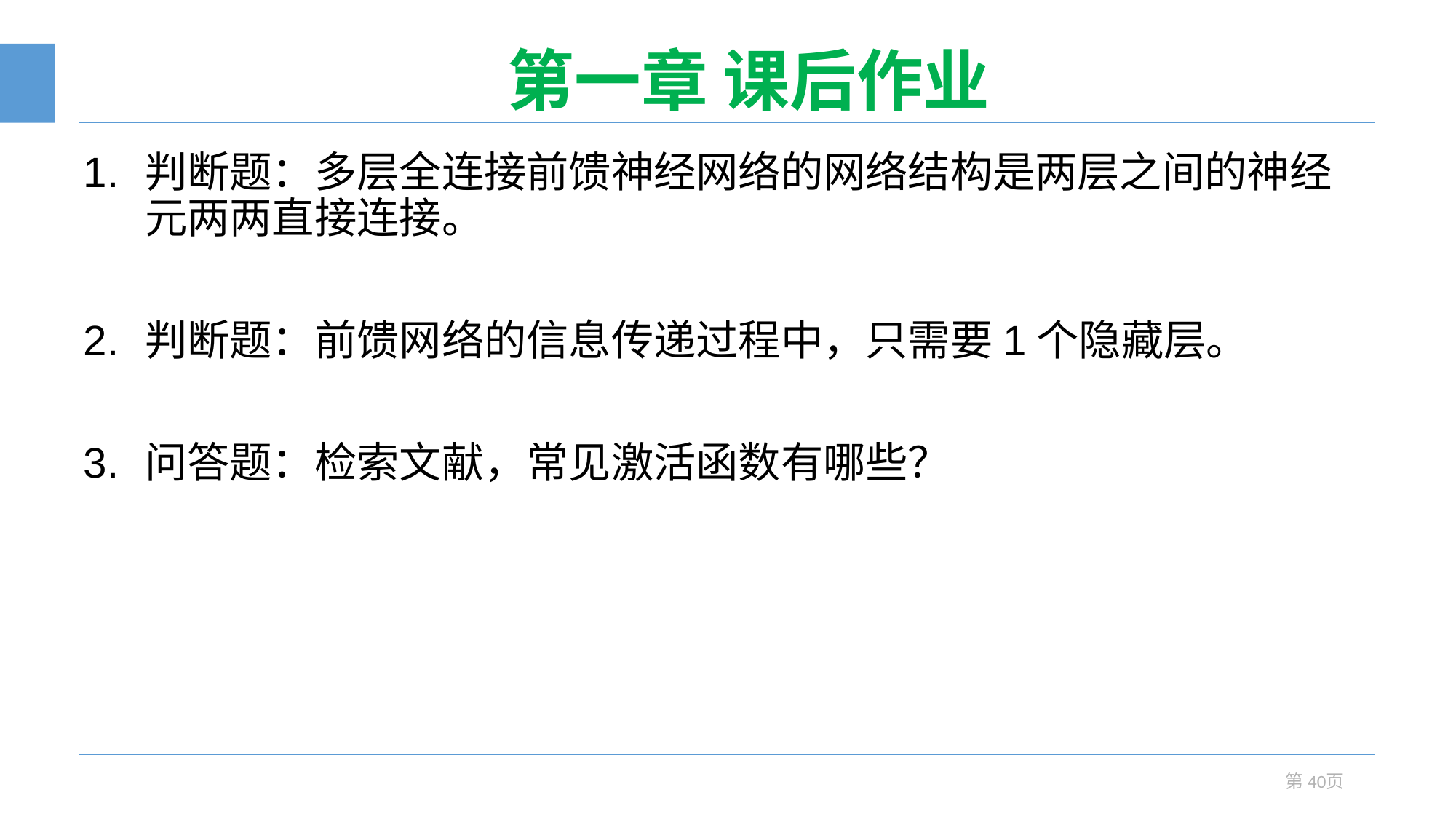

# 第一章 课后作业
判断题：多层全连接前馈神经网络的网络结构是两层之间的神经元两两直接连接。

判断题：前馈网络的信息传递过程中，只需要1个隐藏层。

问答题：检索文献，常见激活函数有哪些？

第40页